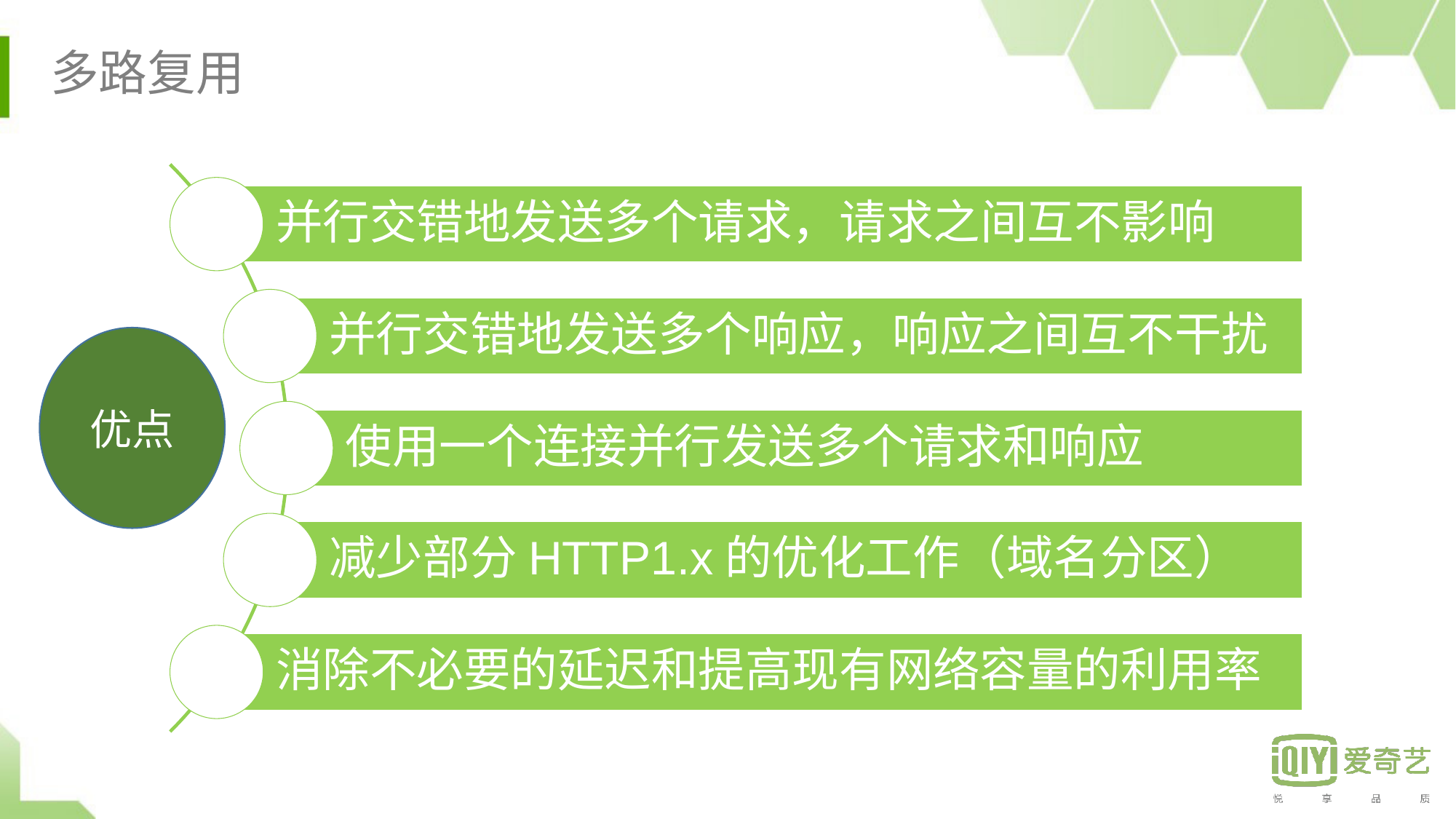

# 多路复用
并行交错地发送多个请求，请求之间互不影响
并行交错地发送多个响应，响应之间互不干扰
使用一个连接并行发送多个请求和响应
减少部分HTTP1.x的优化工作（域名分区）
消除不必要的延迟和提高现有网络容量的利用率
优点